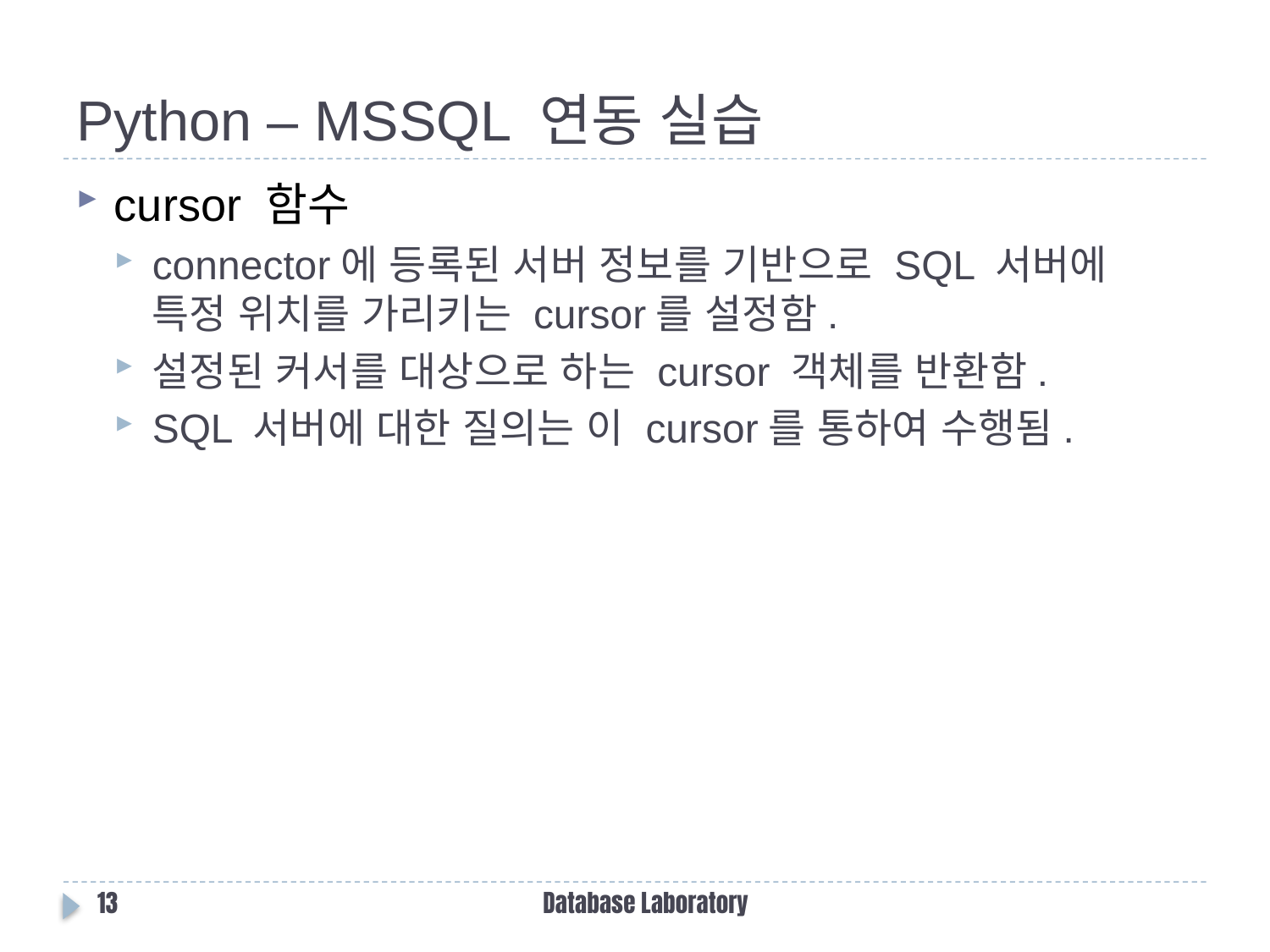

# Python – MSSQL 연동 실습
cursor 함수
connector에 등록된 서버 정보를 기반으로 SQL 서버에  특정 위치를 가리키는 cursor를 설정함.
설정된 커서를 대상으로 하는 cursor 객체를 반환함.
SQL 서버에 대한 질의는 이 cursor를 통하여 수행됨.
13
Database Laboratory